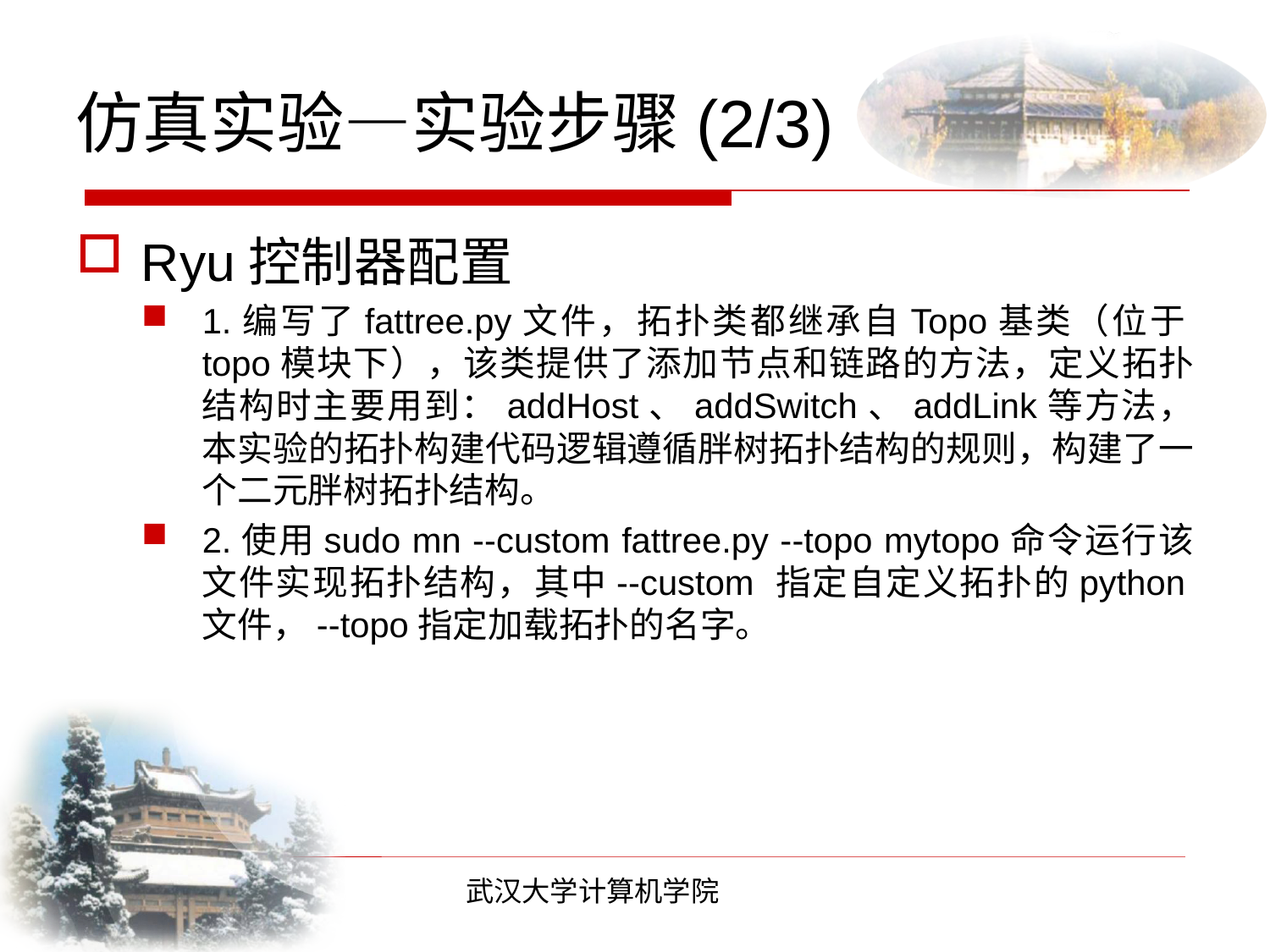

# 仿真实验—实验步骤(2/3)
Ryu控制器配置
1.编写了fattree.py文件，拓扑类都继承自Topo基类（位于topo模块下），该类提供了添加节点和链路的方法，定义拓扑结构时主要用到：addHost、addSwitch、addLink等方法，本实验的拓扑构建代码逻辑遵循胖树拓扑结构的规则，构建了一个二元胖树拓扑结构。
2.使用sudo mn --custom fattree.py --topo mytopo命令运行该文件实现拓扑结构，其中--custom 指定自定义拓扑的python文件，--topo指定加载拓扑的名字。
武汉大学计算机学院